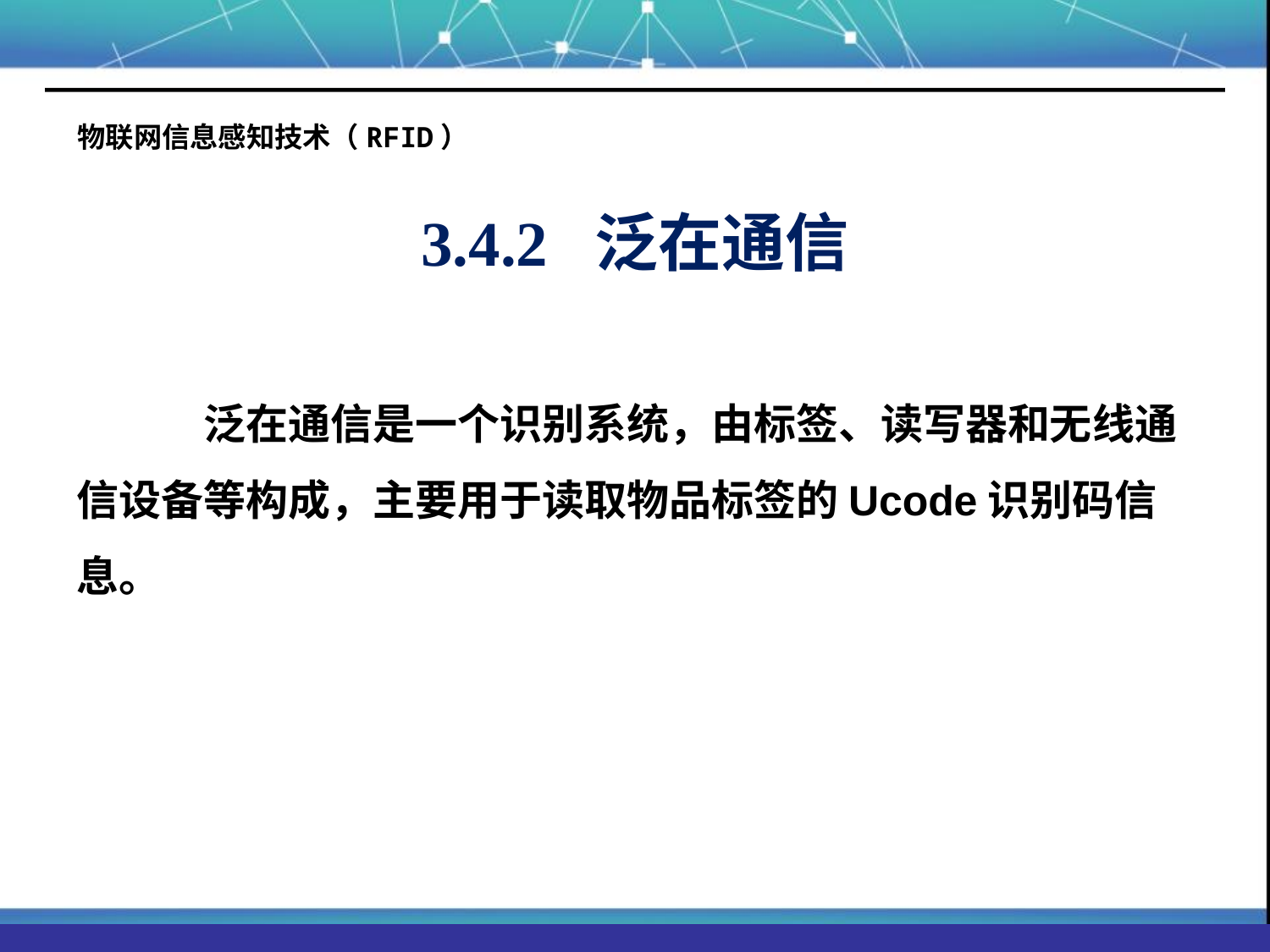

# 物联网信息感知技术（RFID）

3.4.2  泛在通信

	泛在通信是一个识别系统，由标签、读写器和无线通信设备等构成，主要用于读取物品标签的Ucode识别码信息。